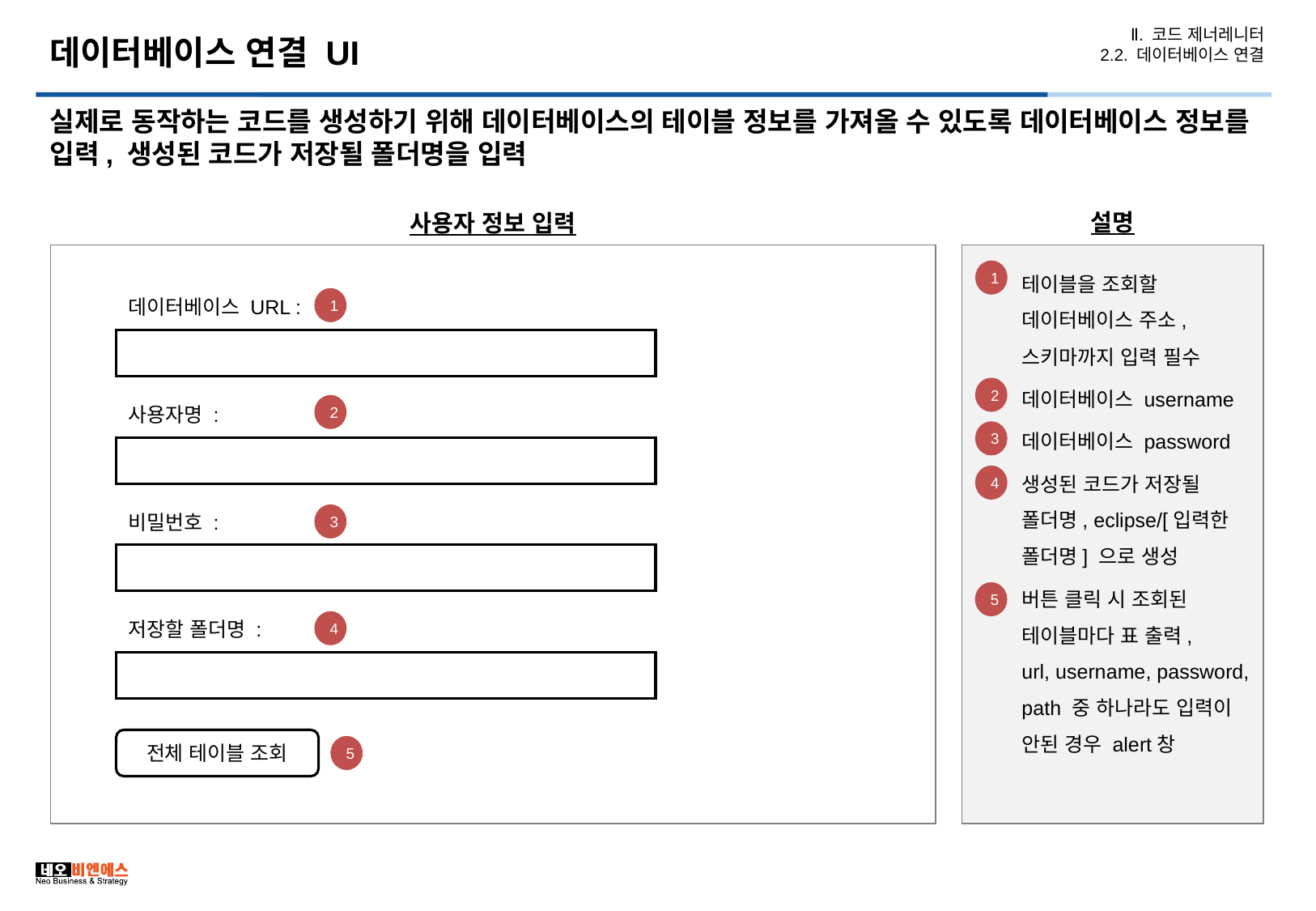

# 데이터베이스 연결 UI
Ⅱ. 코드 제너레니터
2.2. 데이터베이스 연결
실제로 동작하는 코드를 생성하기 위해 데이터베이스의 테이블 정보를 가져올 수 있도록 데이터베이스 정보를 입력, 생성된 코드가 저장될 폴더명을 입력
설명
사용자 정보 입력

테이블을 조회할 데이터베이스 주소,
스키마까지 입력 필수
데이터베이스 username
데이터베이스 password
생성된 코드가 저장될 폴더명, eclipse/[입력한 폴더명] 으로 생성
버튼 클릭 시 조회된 테이블마다 표 출력,
url, username, password, path 중 하나라도 입력이 안된 경우 alert창
1

데이터베이스 URL :

사용자명 :

비밀번호 :

저장할 폴더명 :

전체 테이블 조회
1
2
2
3
4
3
5
4
5